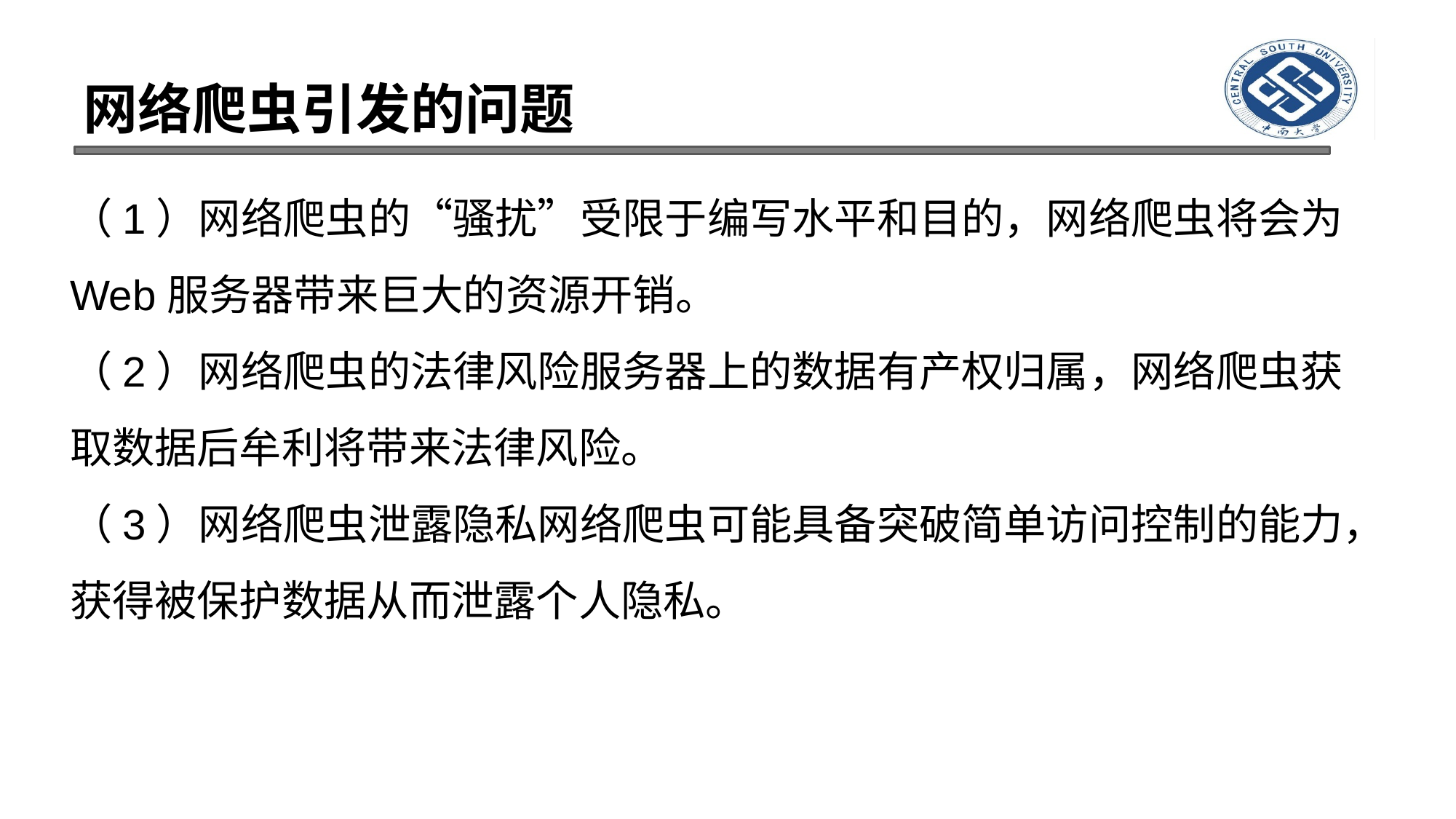

# 网络爬虫引发的问题
（1）网络爬虫的“骚扰”受限于编写水平和目的，网络爬虫将会为Web服务器带来巨大的资源开销。
（2）网络爬虫的法律风险服务器上的数据有产权归属，网络爬虫获取数据后牟利将带来法律风险。
（3）网络爬虫泄露隐私网络爬虫可能具备突破简单访问控制的能力，获得被保护数据从而泄露个人隐私。